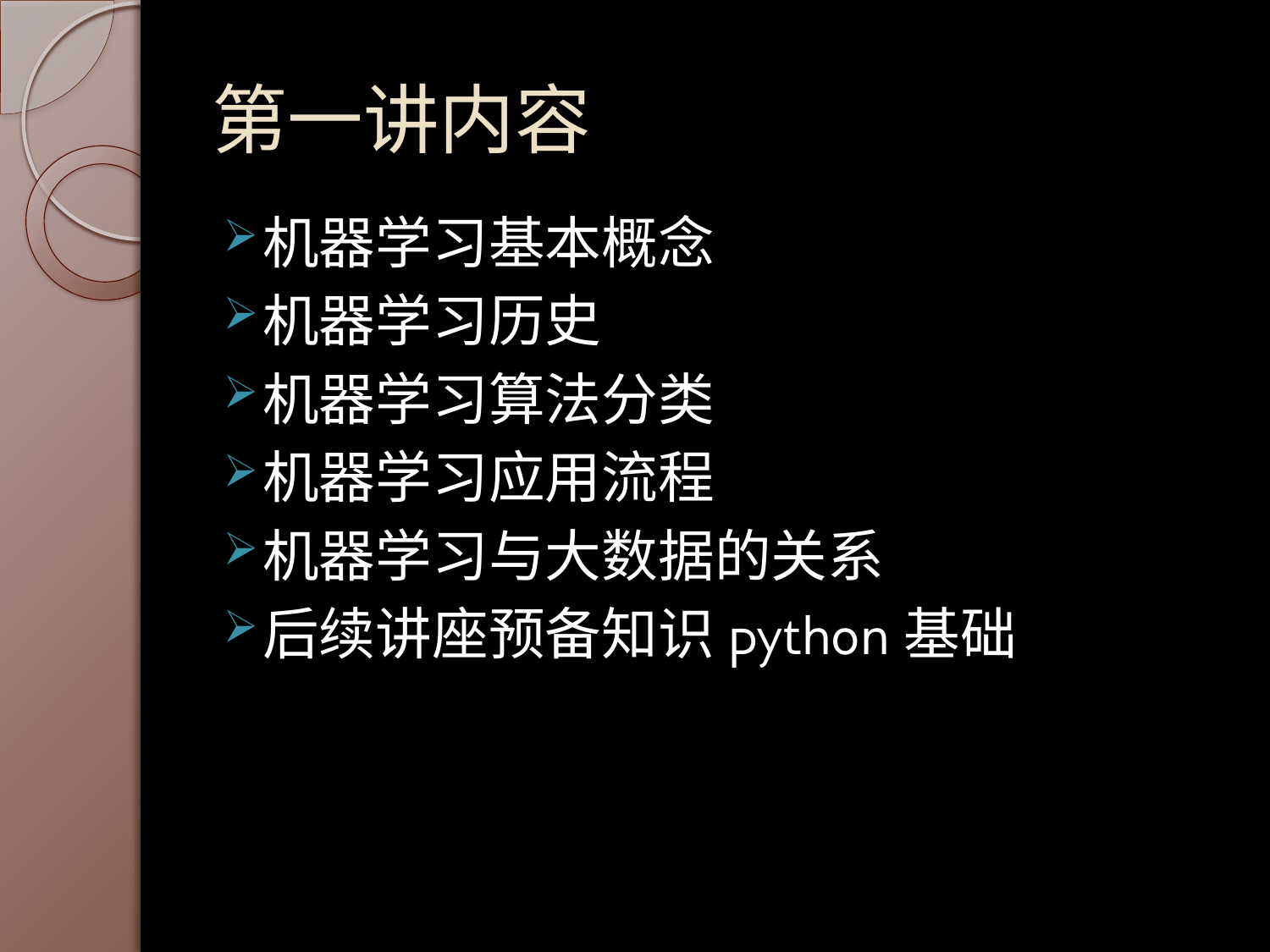

# 第一讲内容
机器学习基本概念
机器学习历史
机器学习算法分类
机器学习应用流程
机器学习与大数据的关系
后续讲座预备知识python基础